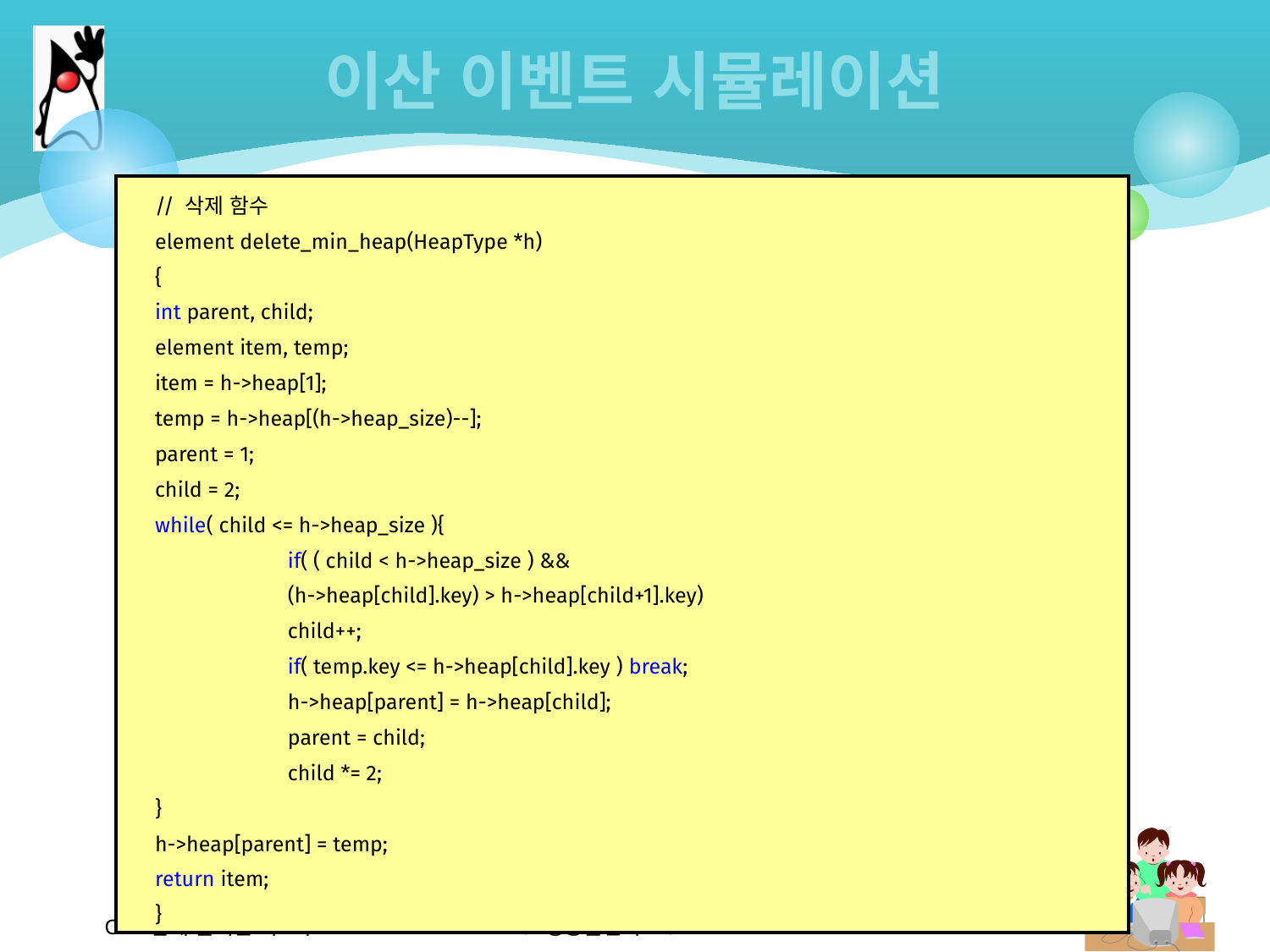

# 이산 이벤트 시뮬레이션
// 삭제 함수
element delete_min_heap(HeapType *h)
{
int parent, child;
element item, temp;
item = h->heap[1];
temp = h->heap[(h->heap_size)--];
parent = 1;
child = 2;
while( child <= h->heap_size ){
	 if( ( child < h->heap_size ) &&
	 (h->heap[child].key) > h->heap[child+1].key)
	 child++;
	 if( temp.key <= h->heap[child].key ) break;
	 h->heap[parent] = h->heap[child];
	 parent = child;
	 child *= 2;
}
h->heap[parent] = temp;
return item;
}